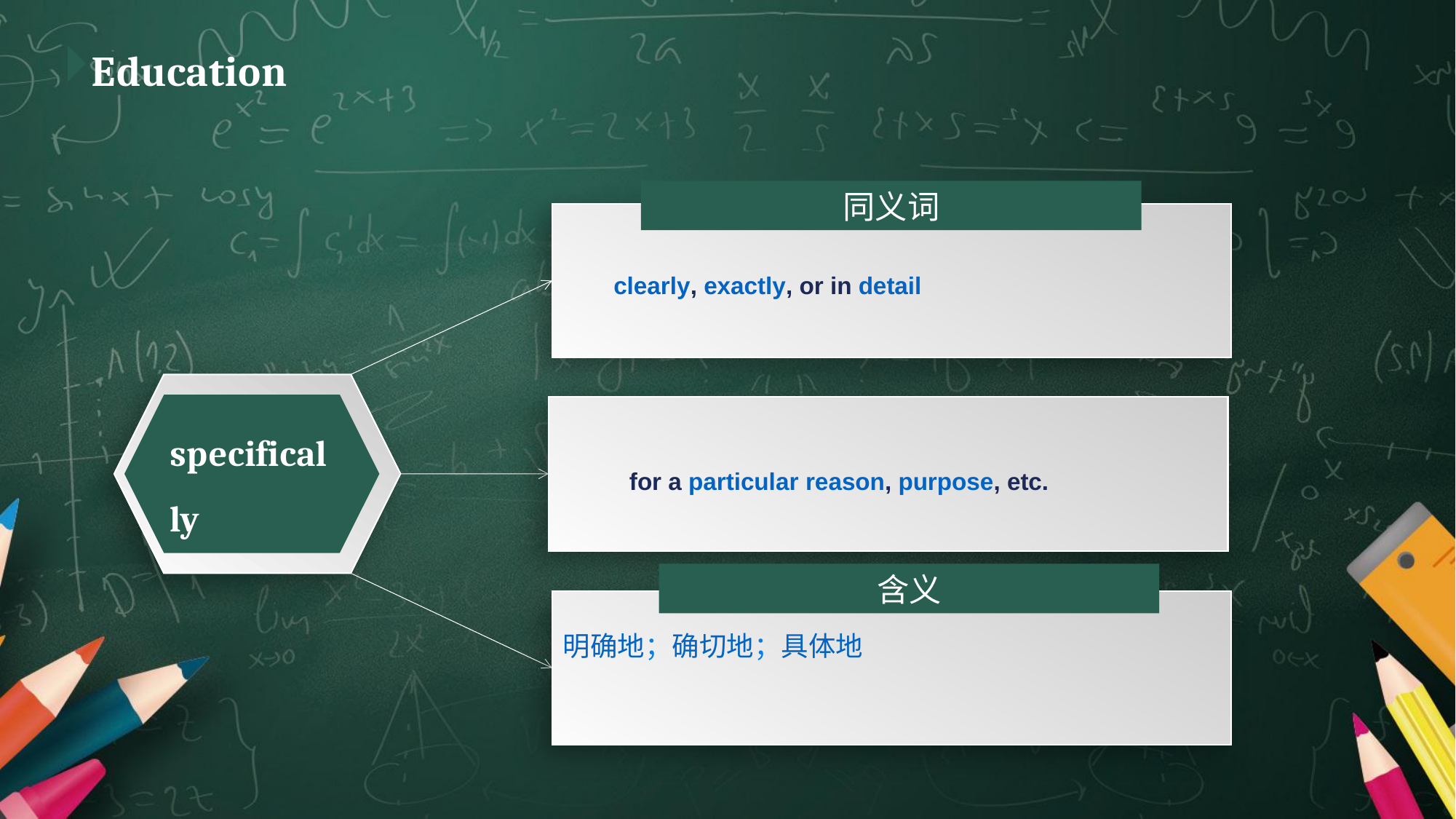

Education

同义词

clearly, exactly, or in detail

specifically

for a particular reason, purpose, etc.

含义

明确地；确切地；具体地